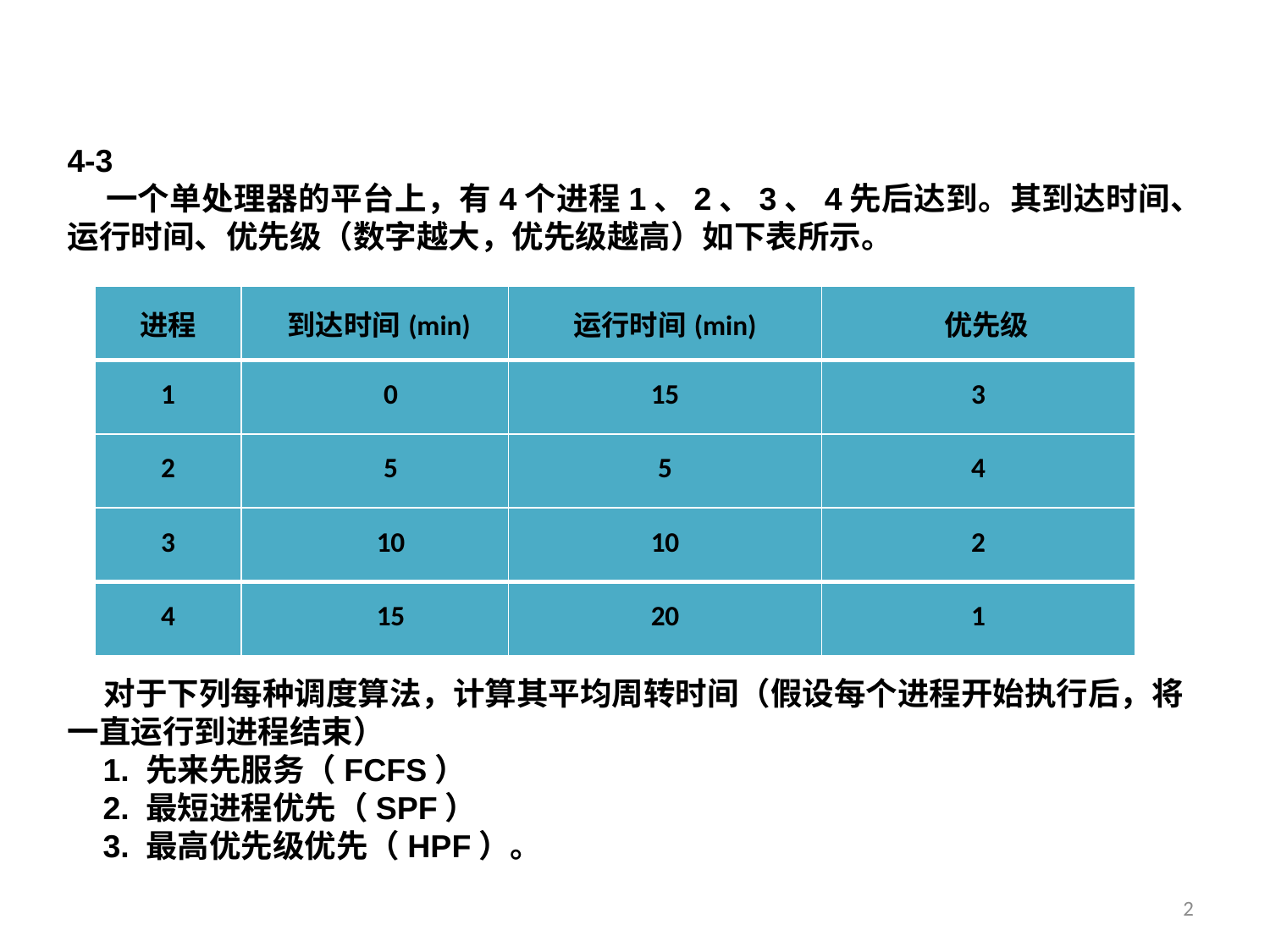

4-3
    一个单处理器的平台上，有4个进程1、2、3、4先后达到。其到达时间、运行时间、优先级（数字越大，优先级越高）如下表所示。

    对于下列每种调度算法，计算其平均周转时间（假设每个进程开始执行后，将一直运行到进程结束）
    1. 先来先服务（FCFS）
    2. 最短进程优先（SPF）
    3. 最高优先级优先（HPF）。
| 进程 | 到达时间(min) | 运行时间(min) | 优先级 |
| --- | --- | --- | --- |
| 1 | 0 | 15 | 3 |
| 2 | 5 | 5 | 4 |
| 3 | 10 | 10 | 2 |
| 4 | 15 | 20 | 1 |
2